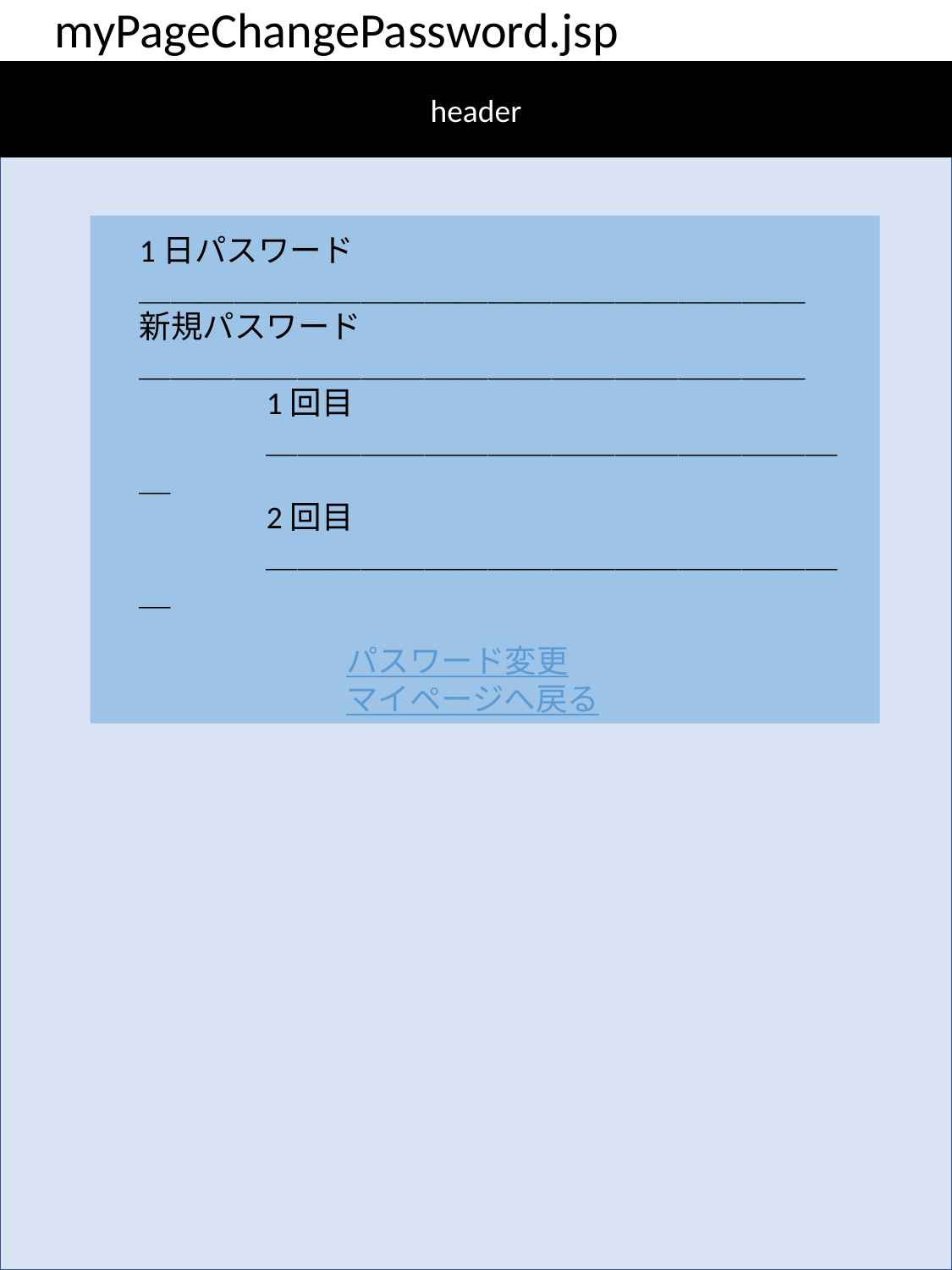

myPageChangePassword.jsp
header

1日パスワード
＿＿＿＿＿＿＿＿＿＿＿＿＿＿＿＿＿＿＿＿＿
新規パスワード
＿＿＿＿＿＿＿＿＿＿＿＿＿＿＿＿＿＿＿＿＿
	1回目
	＿＿＿＿＿＿＿＿＿＿＿＿＿＿＿＿＿＿＿
	2回目
	＿＿＿＿＿＿＿＿＿＿＿＿＿＿＿＿＿＿＿

パスワード変更
マイページへ戻る